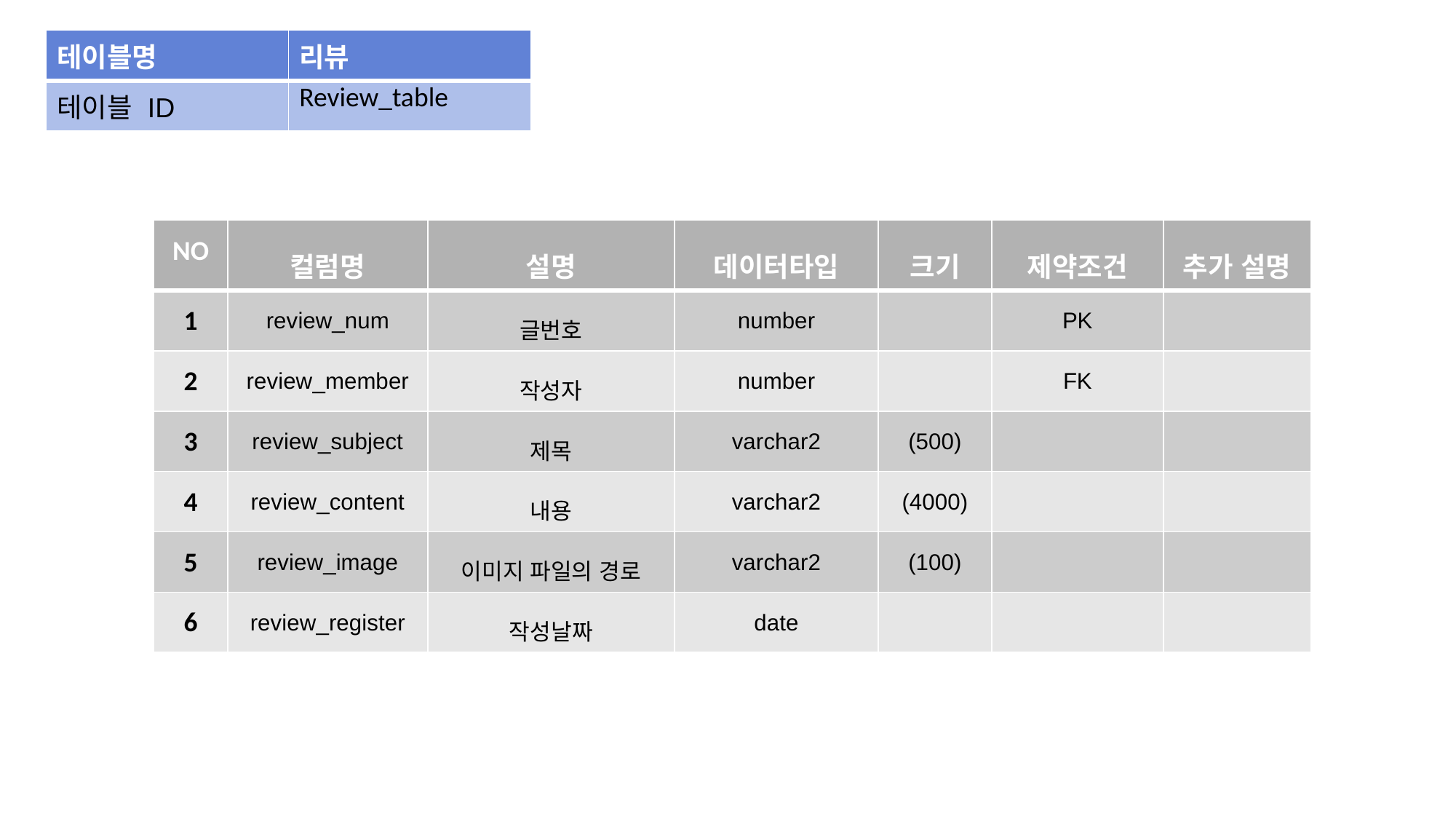

| 테이블명 | 리뷰 |
| --- | --- |
| 테이블 ID | Review\_table |
| NO | 컬럼명 | 설명 | 데이터타입 | 크기 | 제약조건 | 추가 설명 |
| --- | --- | --- | --- | --- | --- | --- |
| 1 | review\_num | 글번호 | number |  | PK |  |
| 2 | review\_member | 작성자 | number |  | FK |  |
| 3 | review\_subject | 제목 | varchar2 | (500) |  |  |
| 4 | review\_content | 내용 | varchar2 | (4000) |  |  |
| 5 | review\_image | 이미지 파일의 경로 | varchar2 | (100) |  |  |
| 6 | review\_register | 작성날짜 | date |  |  |  |